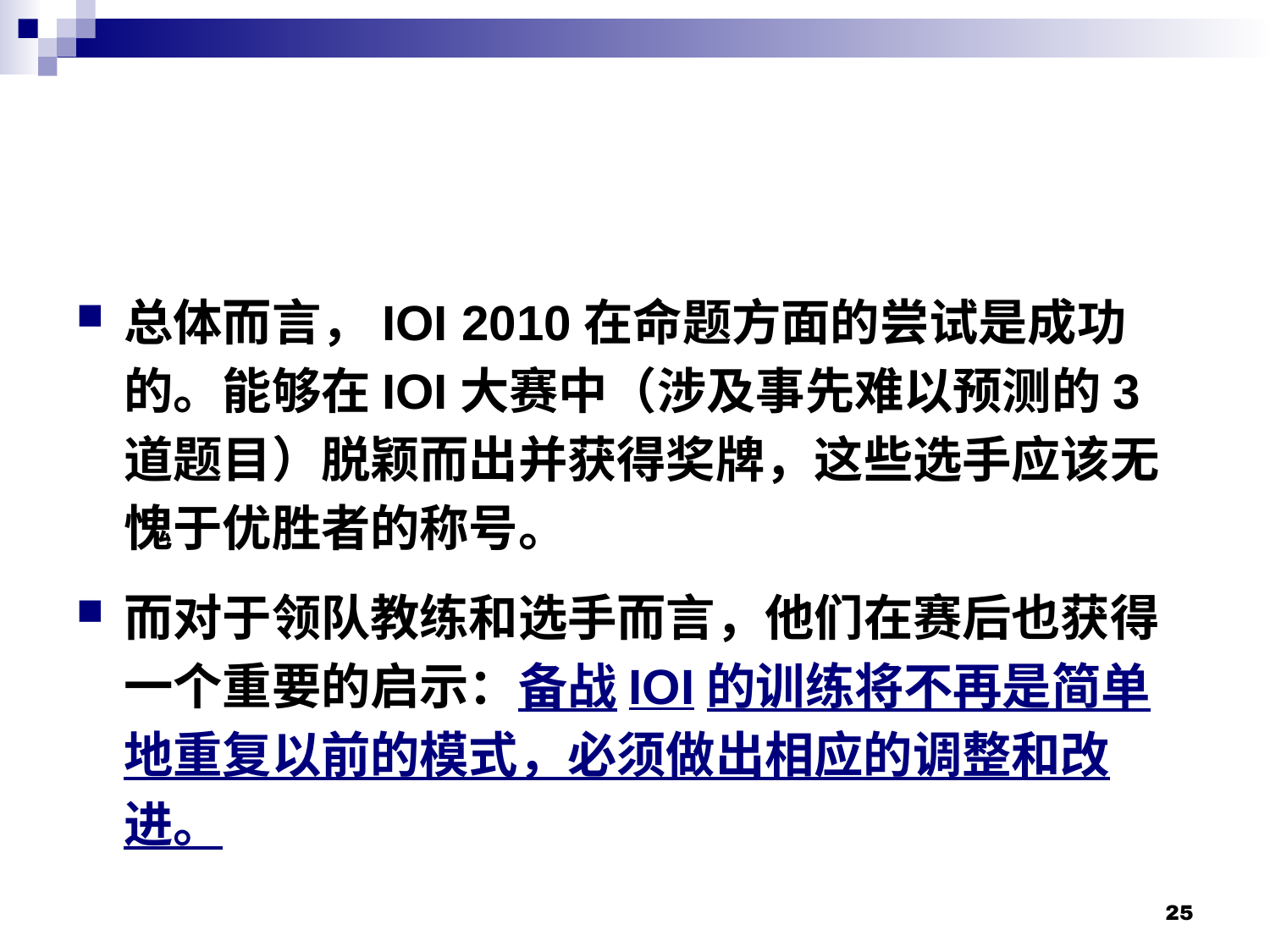

#
总体而言，IOI 2010在命题方面的尝试是成功的。能够在IOI大赛中（涉及事先难以预测的3道题目）脱颖而出并获得奖牌，这些选手应该无愧于优胜者的称号。
而对于领队教练和选手而言，他们在赛后也获得一个重要的启示：备战IOI的训练将不再是简单地重复以前的模式，必须做出相应的调整和改进。
25